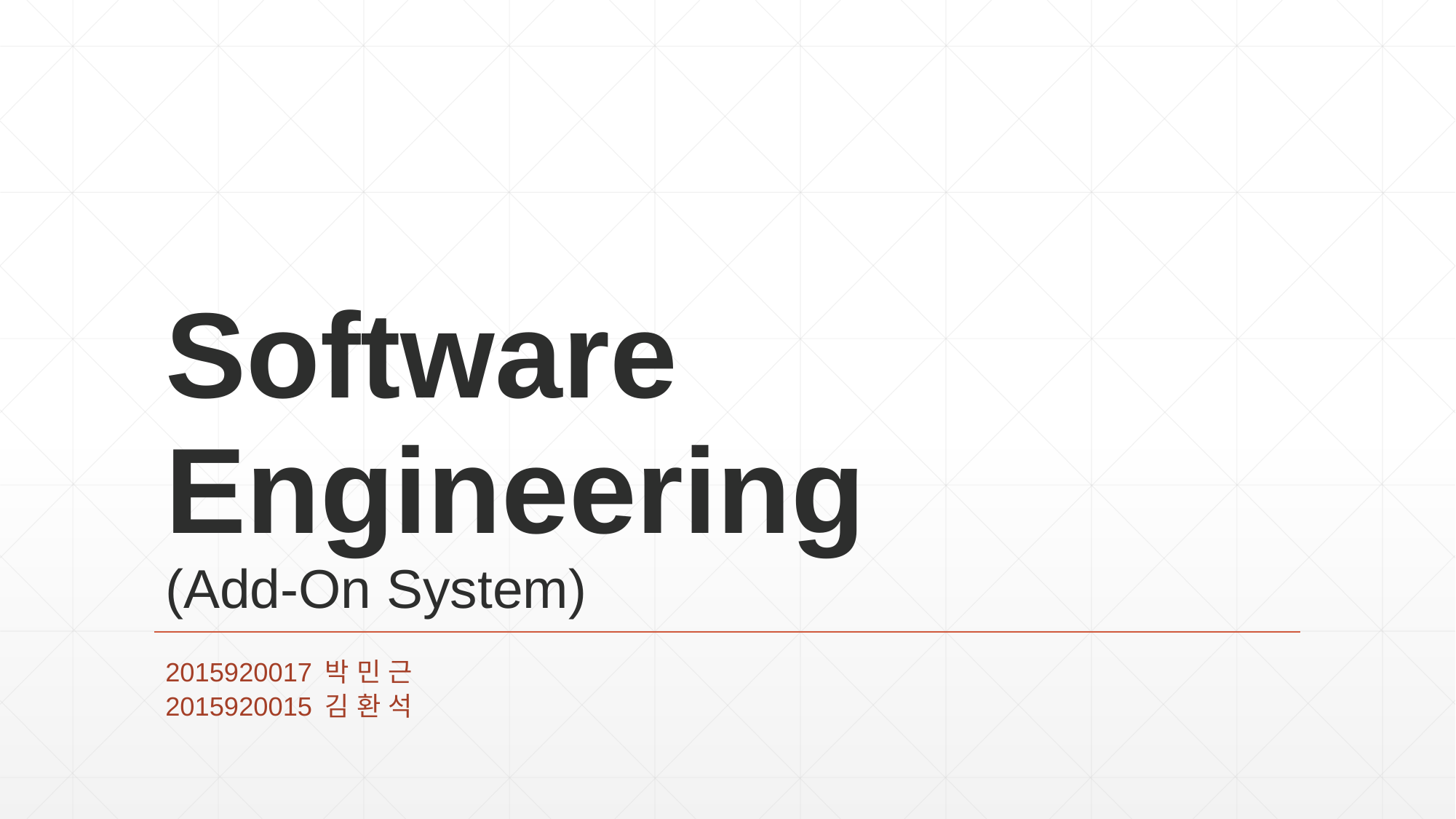

# Software Engineering (Add-On System)
2015920017 박 민 근
2015920015 김 환 석